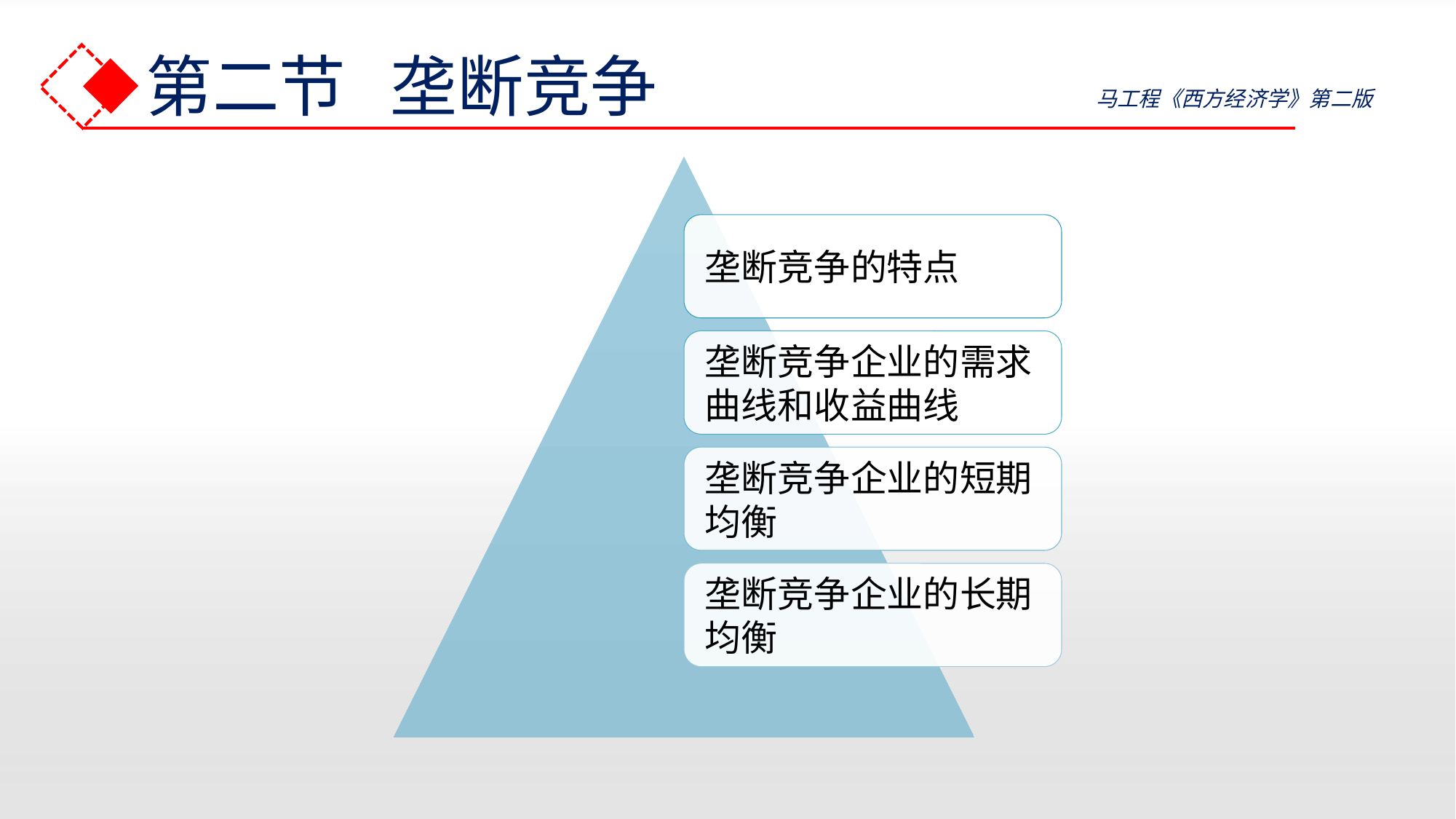

# 第二节   垄断竞争

垄断竞争的特点
垄断竞争企业的需求曲线和收益曲线
垄断竞争企业的短期均衡
垄断竞争企业的长期均衡